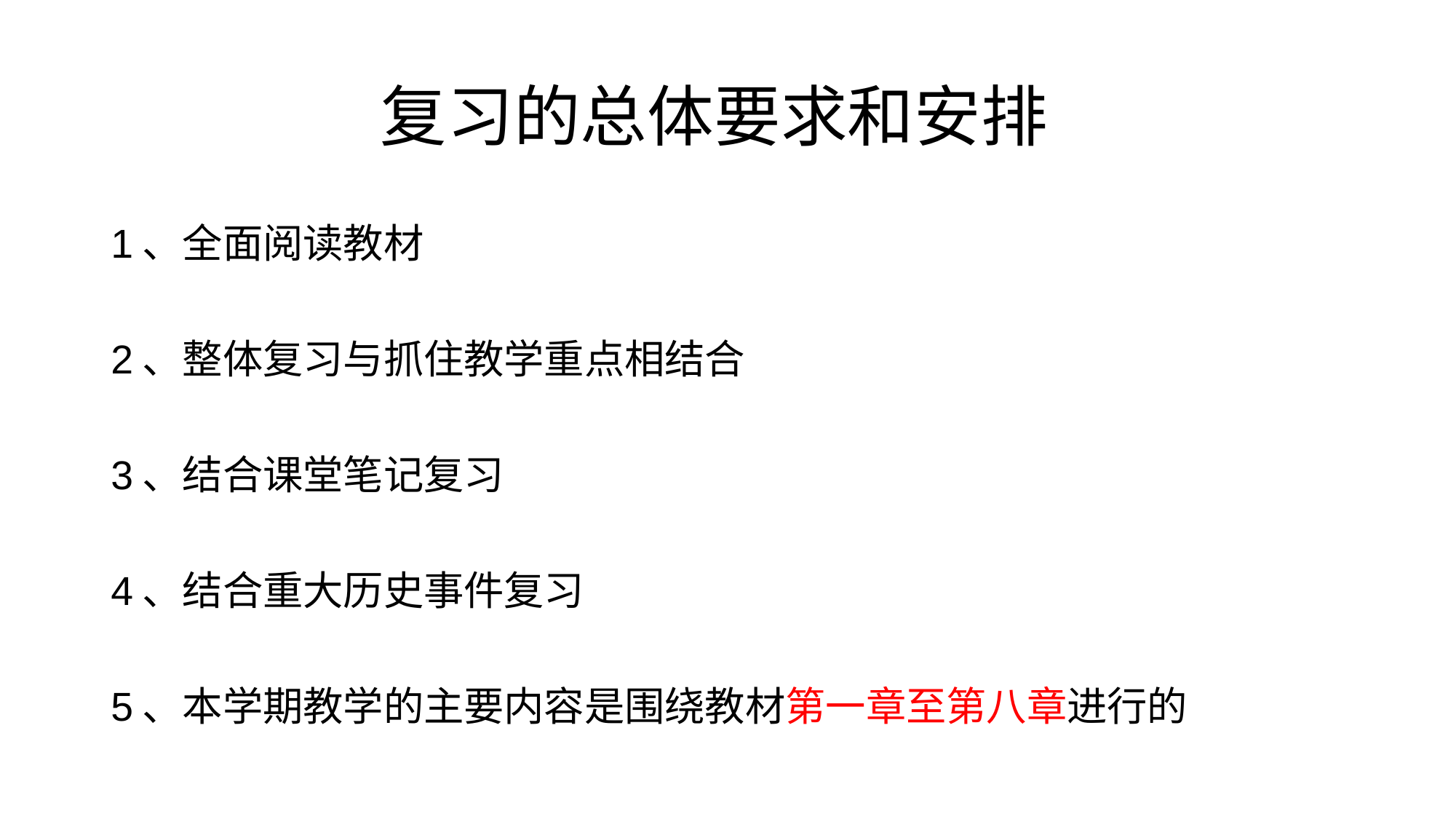

# 复习的总体要求和安排
1、全面阅读教材

2、整体复习与抓住教学重点相结合

3、结合课堂笔记复习

4、结合重大历史事件复习

5、本学期教学的主要内容是围绕教材第一章至第八章进行的